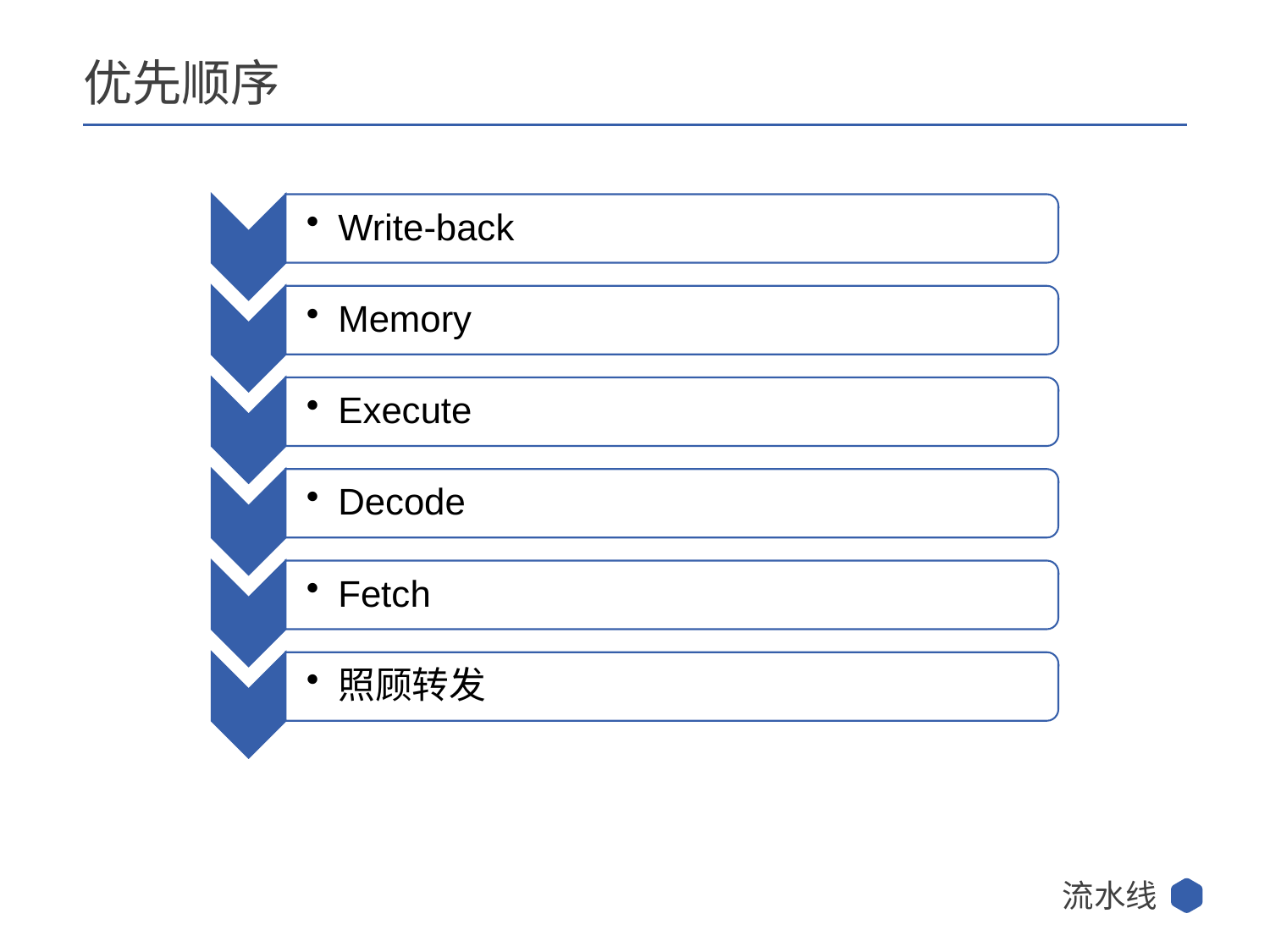

优先顺序

Write-back

Memory

Execute

Decode

Fetch

照顾转发
流水线